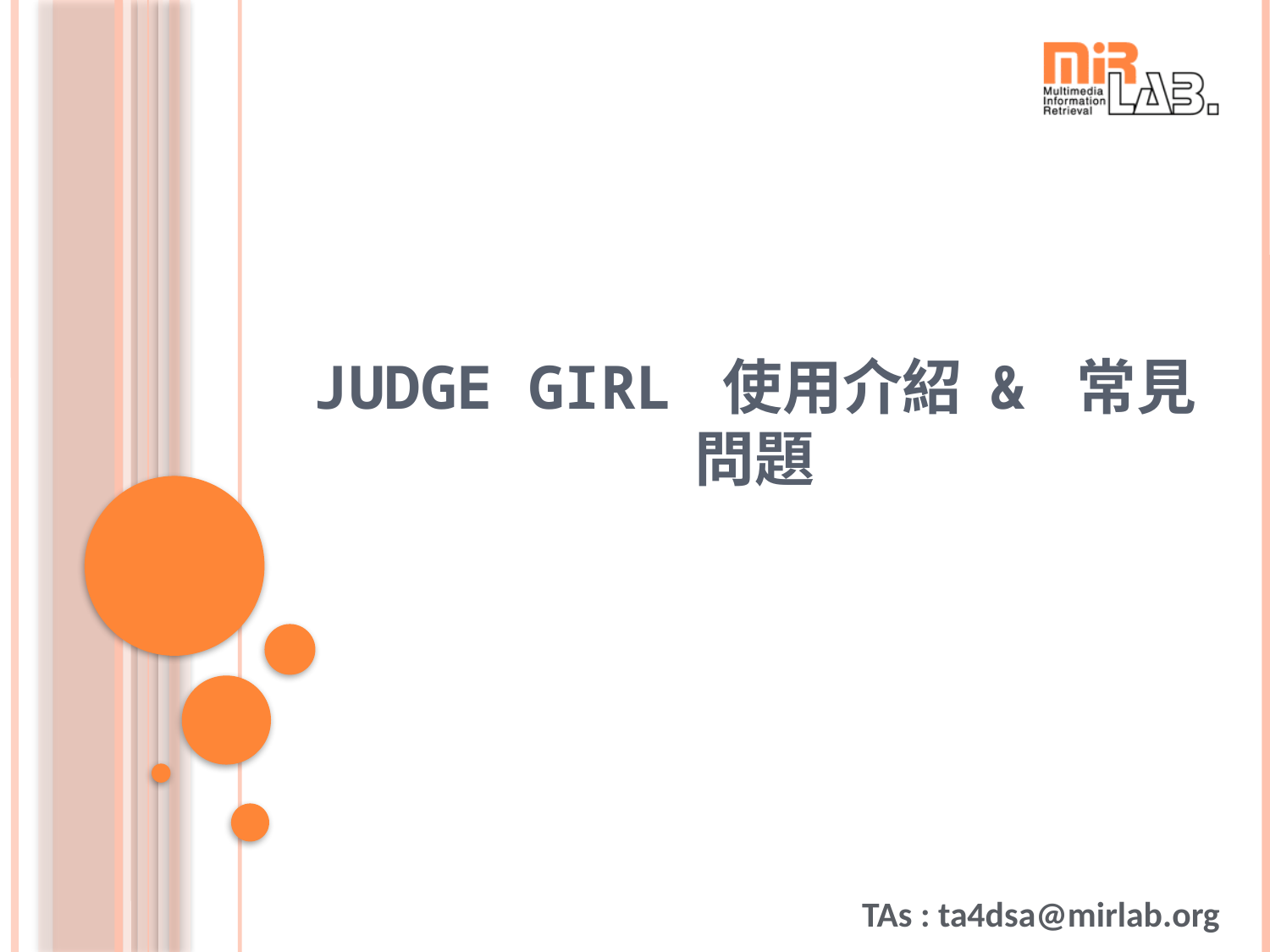

# JUDGE GIRL 使用介紹 & 常見問題
TAs : ta4dsa@mirlab.org